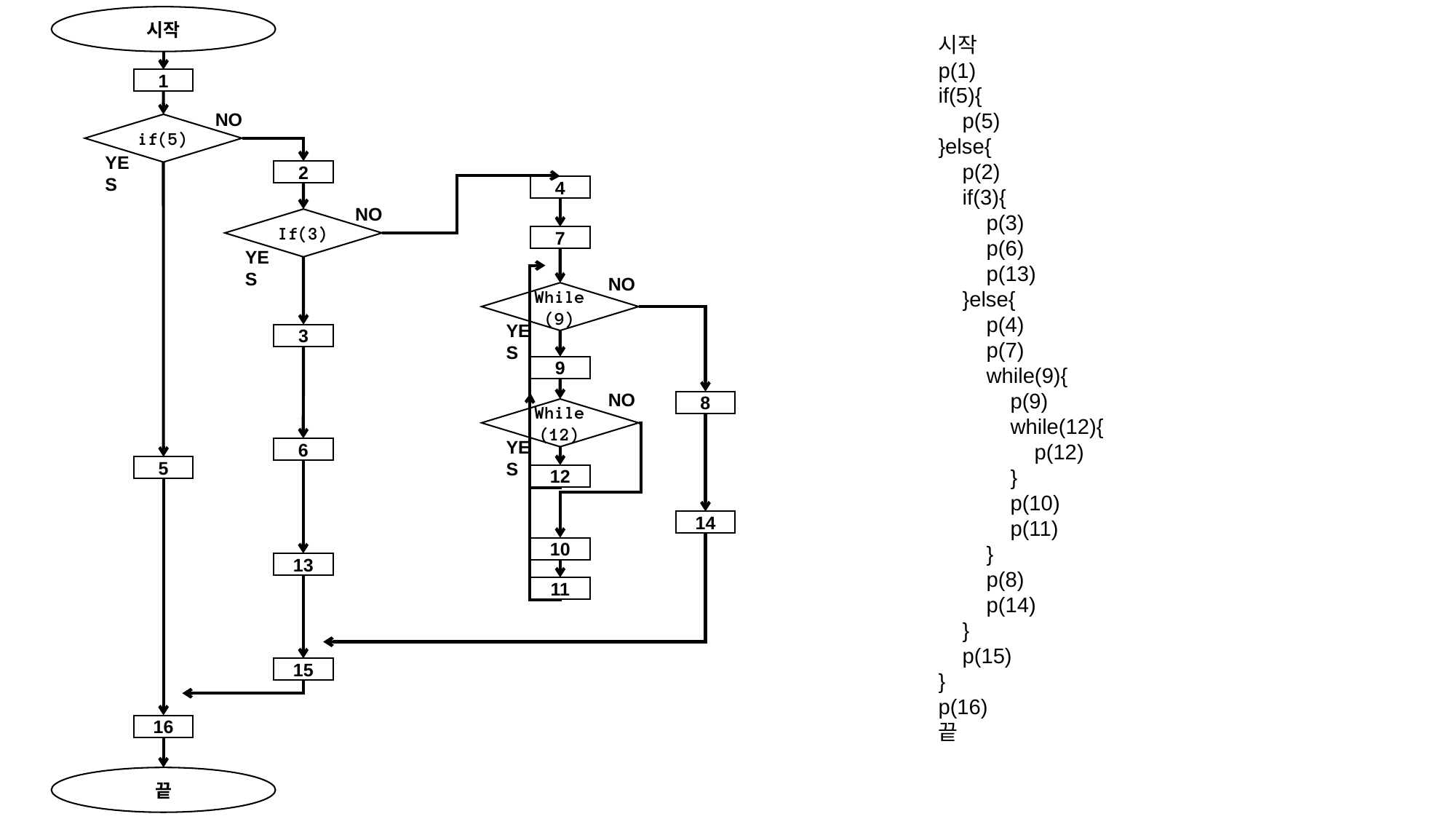

시작
시작
p(1)
if(5){
    p(5)
}else{
    p(2)
    if(3){
        p(3)
        p(6)
        p(13)
    }else{
        p(4)
        p(7)
        while(9){
            p(9)
            while(12){
                p(12)
            }
            p(10)
            p(11)
        }
        p(8)
        p(14)
    }
    p(15)
}
p(16)
끝
1
NO
if(5)
YES
2
4
NO
If(3)
7
YES
NO
While(9)
YES
3
9
NO
8
While(12)
YES
6
5
12
14
10
13
11
15
16
끝